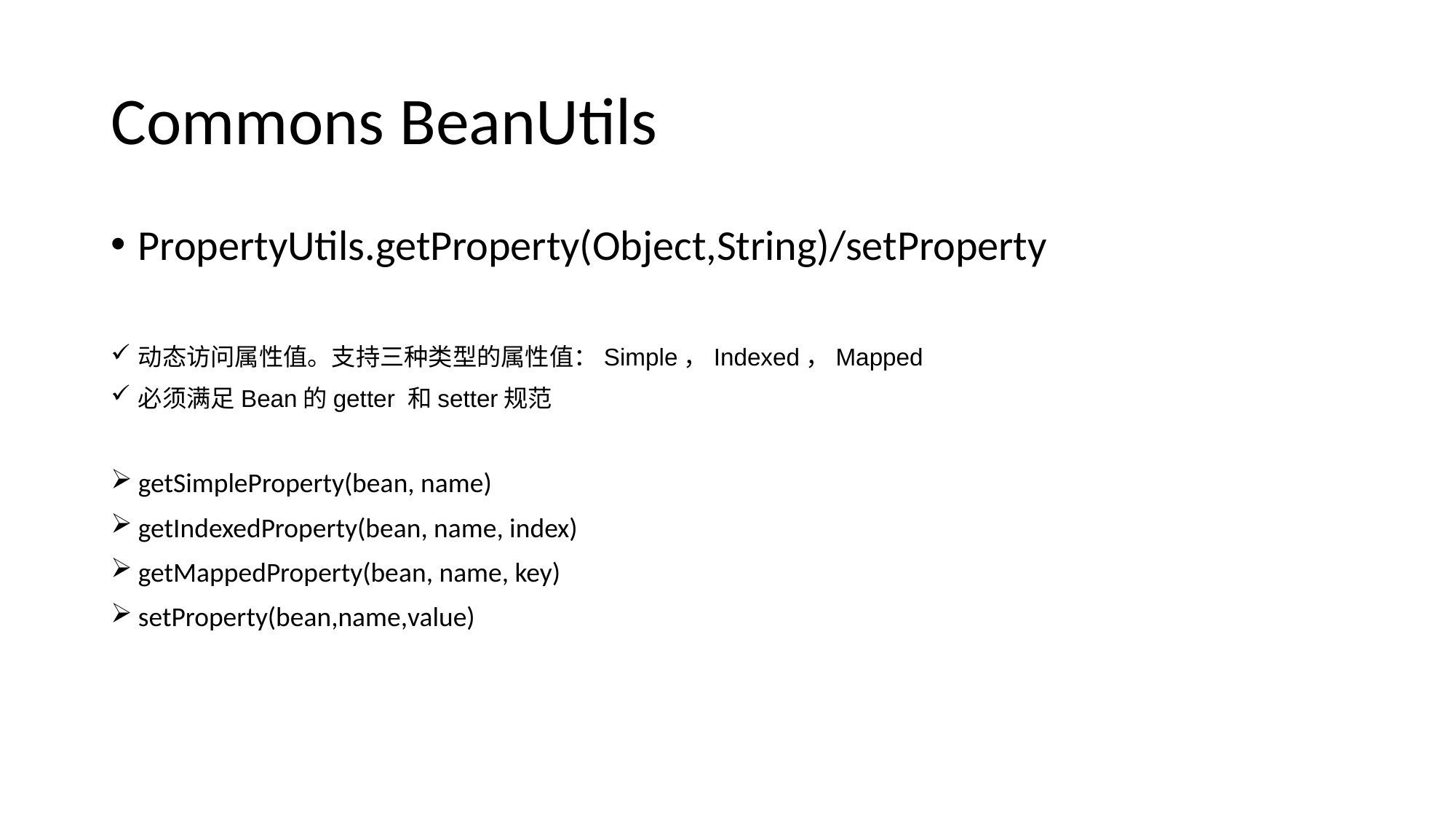

# Commons BeanUtils
PropertyUtils.getProperty(Object,String)/setProperty

动态访问属性值。支持三种类型的属性值：Simple，Indexed，Mapped
必须满足Bean的getter 和setter规范

getSimpleProperty(bean, name)
getIndexedProperty(bean, name, index)
getMappedProperty(bean, name, key)
setProperty(bean,name,value)